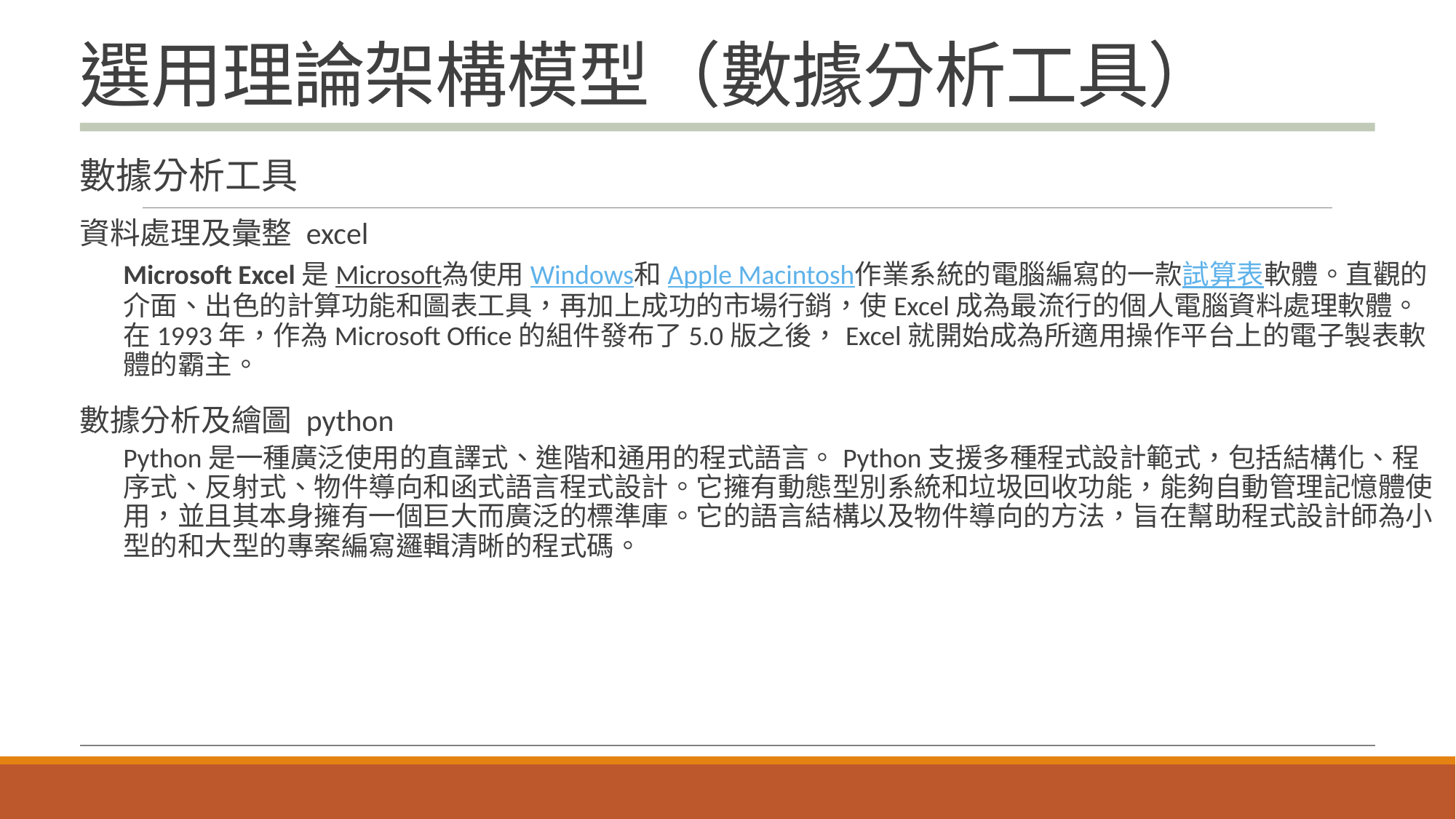

# 選用理論架構模型（數據分析工具）
數據分析工具
資料處理及彙整 excel
Microsoft Excel是Microsoft為使用Windows和Apple Macintosh作業系統的電腦編寫的一款試算表軟體。直觀的介面、出色的計算功能和圖表工具，再加上成功的市場行銷，使Excel成為最流行的個人電腦資料處理軟體。在1993年，作為Microsoft Office的組件發布了5.0版之後，Excel就開始成為所適用操作平台上的電子製表軟體的霸主。
數據分析及繪圖 python
Python是一種廣泛使用的直譯式、進階和通用的程式語言。Python支援多種程式設計範式，包括結構化、程序式、反射式、物件導向和函式語言程式設計。它擁有動態型別系統和垃圾回收功能，能夠自動管理記憶體使用，並且其本身擁有一個巨大而廣泛的標準庫。它的語言結構以及物件導向的方法，旨在幫助程式設計師為小型的和大型的專案編寫邏輯清晰的程式碼。